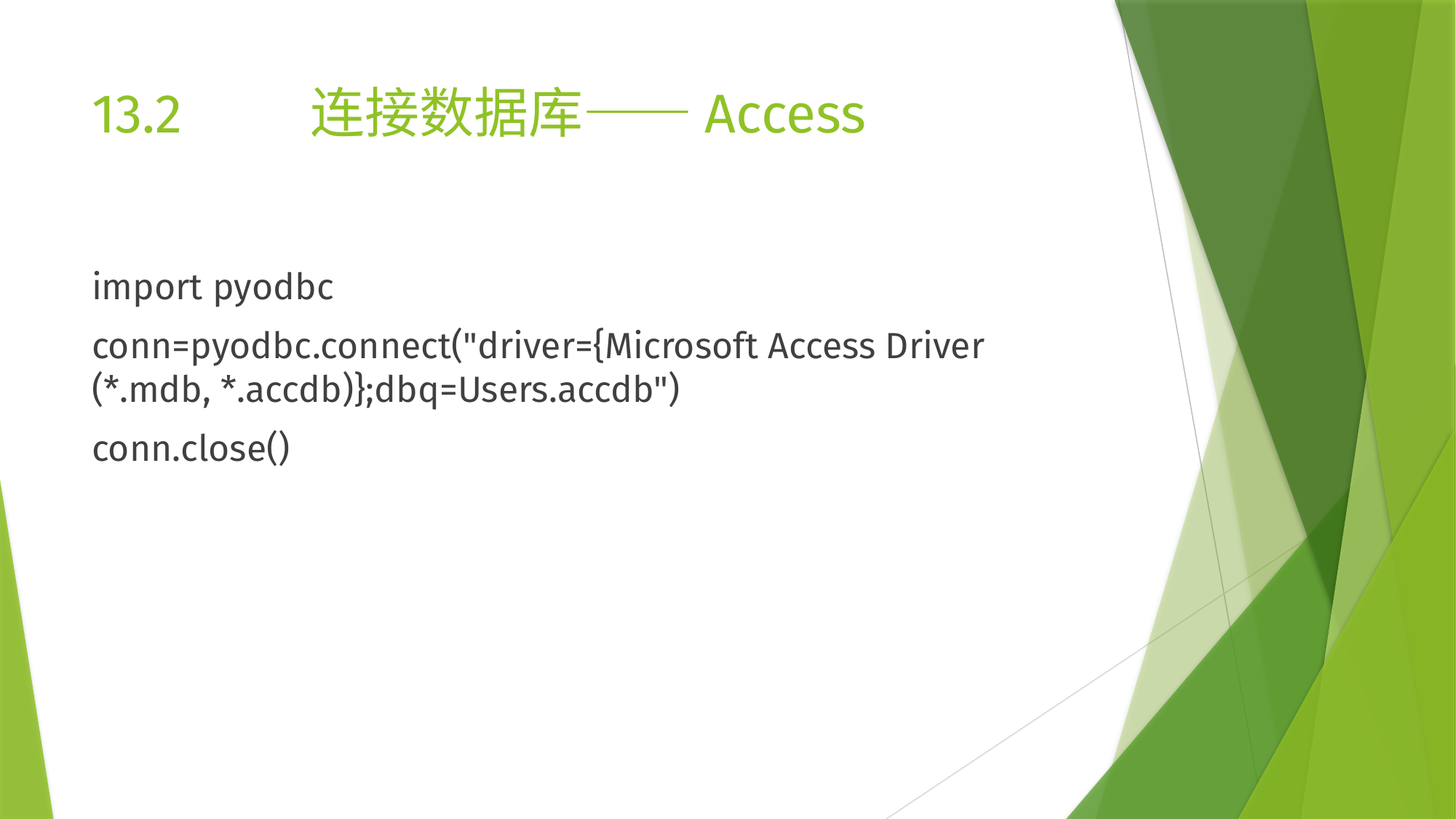

# 13.2		连接数据库——Access
import pyodbc
conn=pyodbc.connect("driver={Microsoft Access Driver (*.mdb, *.accdb)};dbq=Users.accdb")
conn.close()